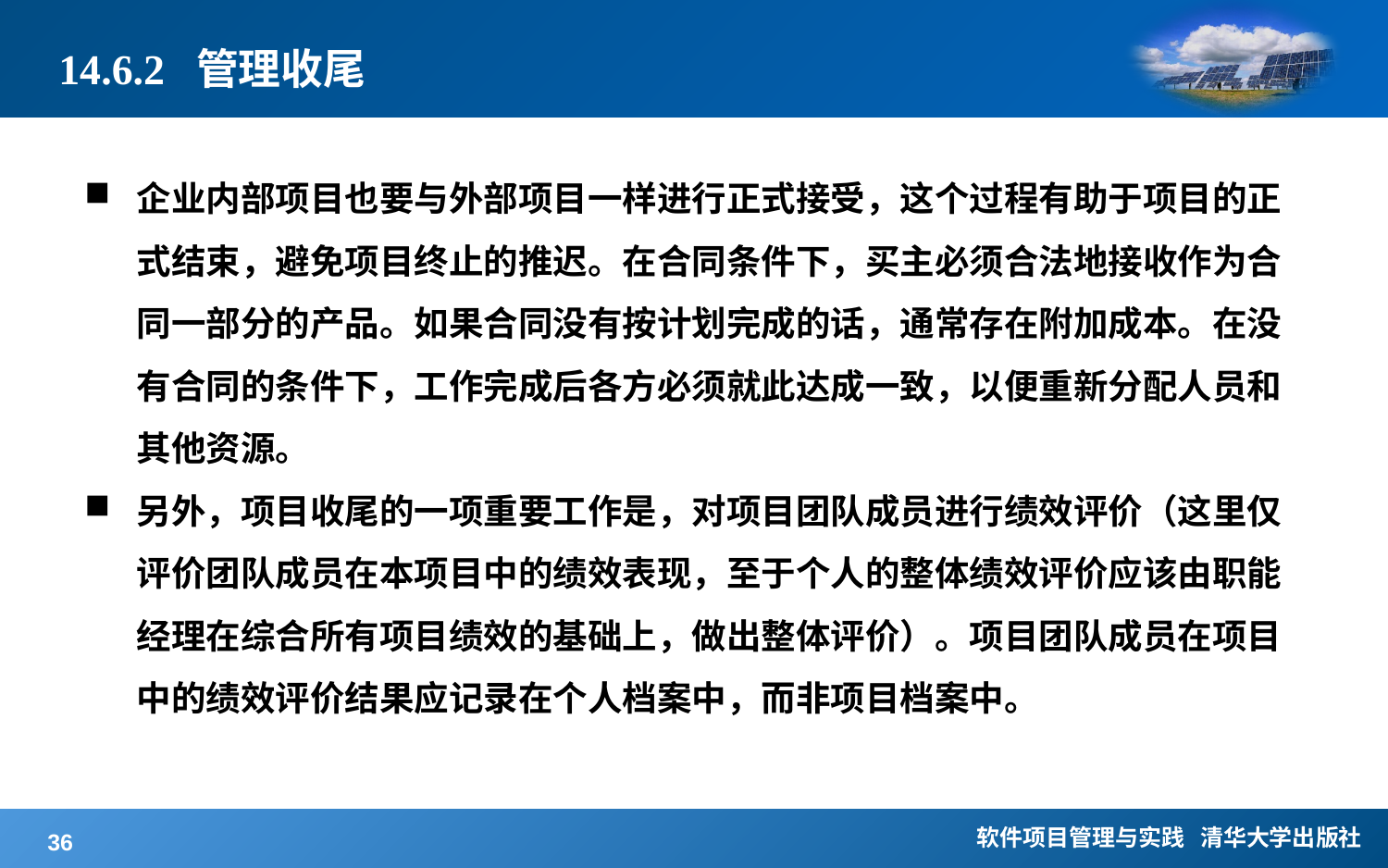

# 14.6.2  管理收尾
企业内部项目也要与外部项目一样进行正式接受，这个过程有助于项目的正式结束，避免项目终止的推迟。在合同条件下，买主必须合法地接收作为合同一部分的产品。如果合同没有按计划完成的话，通常存在附加成本。在没有合同的条件下，工作完成后各方必须就此达成一致，以便重新分配人员和其他资源。
另外，项目收尾的一项重要工作是，对项目团队成员进行绩效评价（这里仅评价团队成员在本项目中的绩效表现，至于个人的整体绩效评价应该由职能经理在综合所有项目绩效的基础上，做出整体评价）。项目团队成员在项目中的绩效评价结果应记录在个人档案中，而非项目档案中。